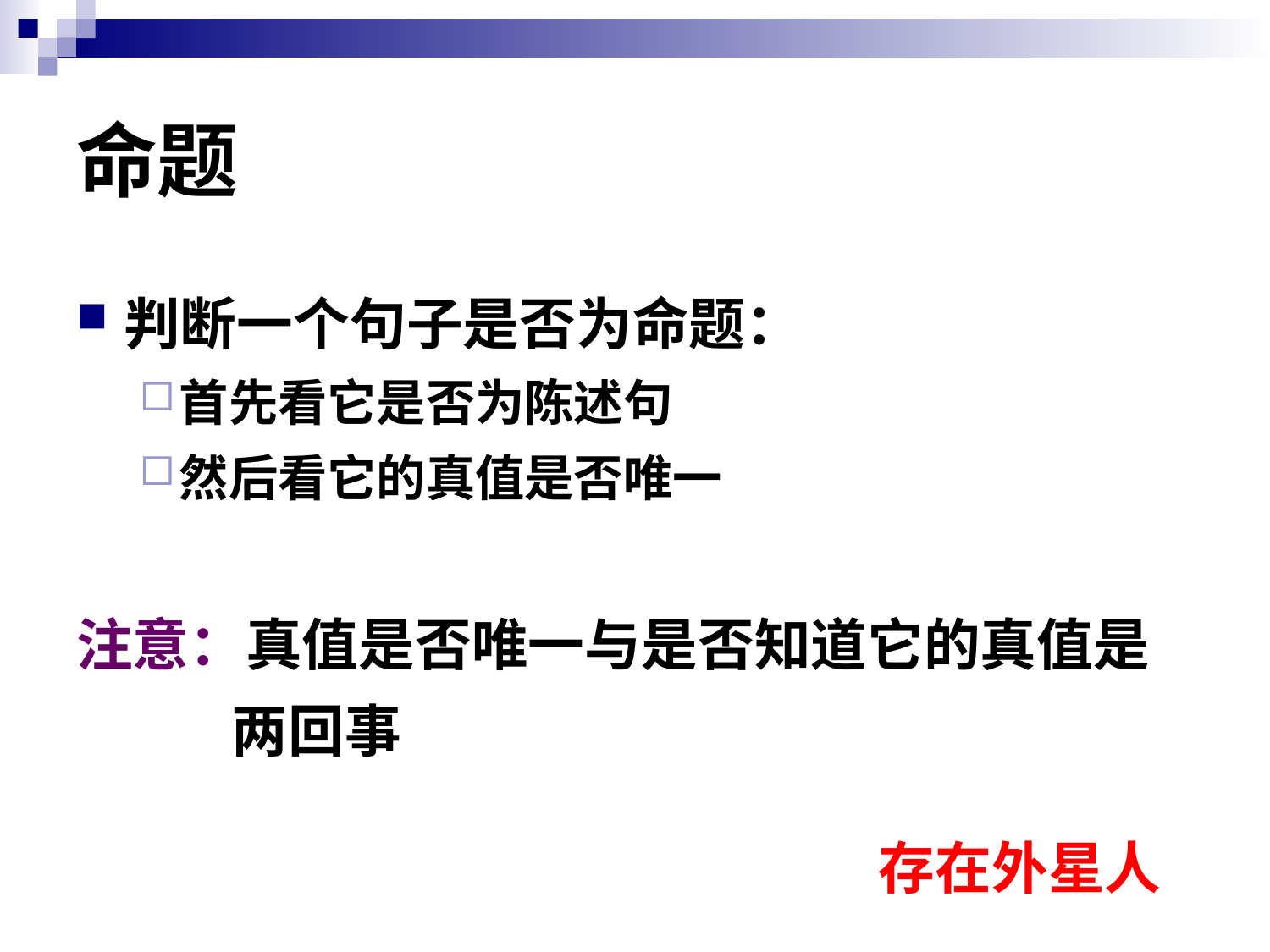

命题
判断一个句子是否为命题：
首先看它是否为陈述句
然后看它的真值是否唯一

注意：真值是否唯一与是否知道它的真值是
           两回事
存在外星人